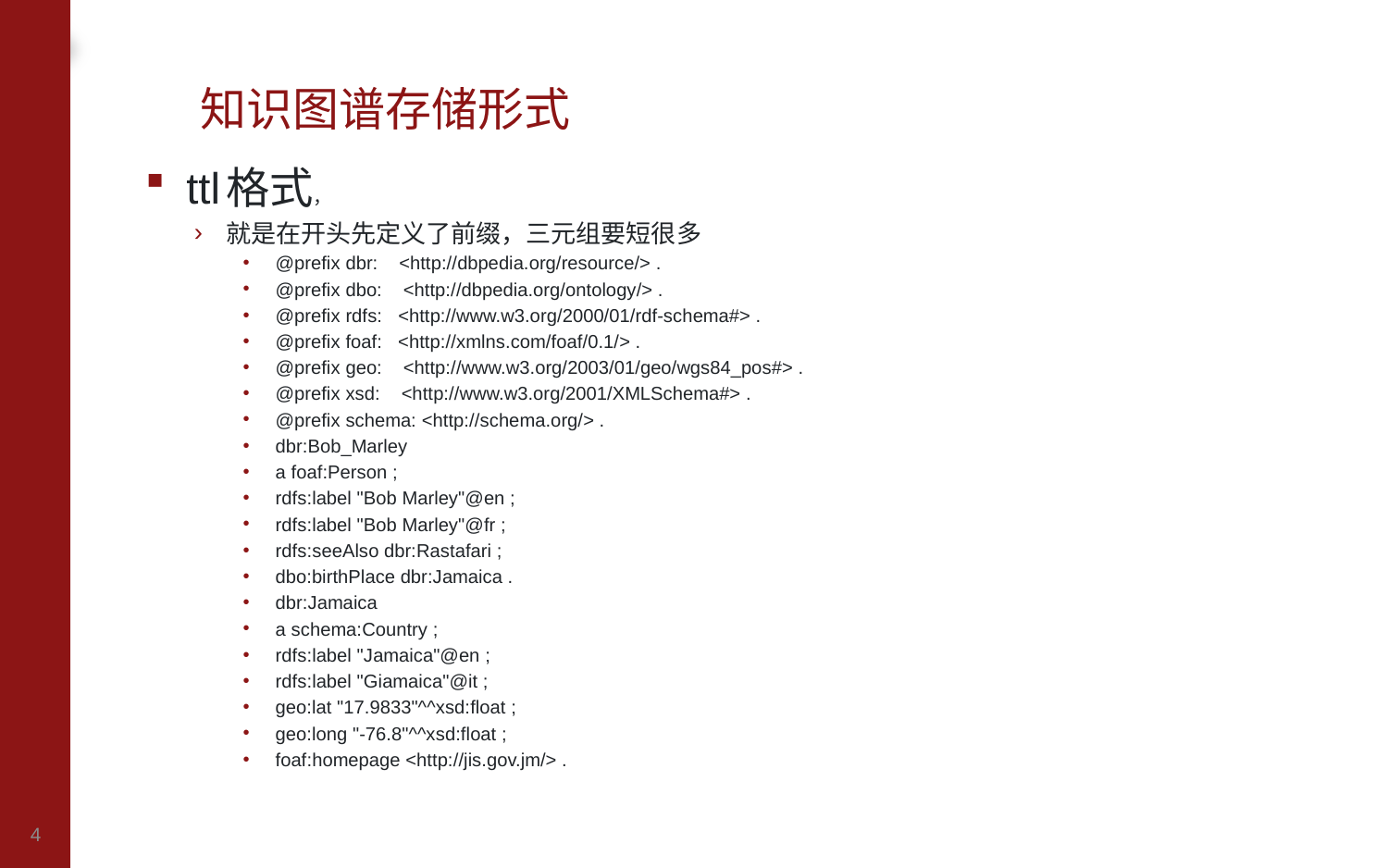

# 知识图谱存储形式
ttl格式，
就是在开头先定义了前缀，三元组要短很多
@prefix dbr:    <http://dbpedia.org/resource/> .
@prefix dbo:    <http://dbpedia.org/ontology/> .
@prefix rdfs:   <http://www.w3.org/2000/01/rdf-schema#> .
@prefix foaf:   <http://xmlns.com/foaf/0.1/> .
@prefix geo:    <http://www.w3.org/2003/01/geo/wgs84_pos#> .
@prefix xsd:    <http://www.w3.org/2001/XMLSchema#> .
@prefix schema: <http://schema.org/> .
dbr:Bob_Marley
a foaf:Person ;
rdfs:label "Bob Marley"@en ;
rdfs:label "Bob Marley"@fr ;
rdfs:seeAlso dbr:Rastafari ;
dbo:birthPlace dbr:Jamaica .
dbr:Jamaica
a schema:Country ;
rdfs:label "Jamaica"@en ;
rdfs:label "Giamaica"@it ;
geo:lat "17.9833"^^xsd:float ;
geo:long "-76.8"^^xsd:float ;
foaf:homepage <http://jis.gov.jm/> .
4